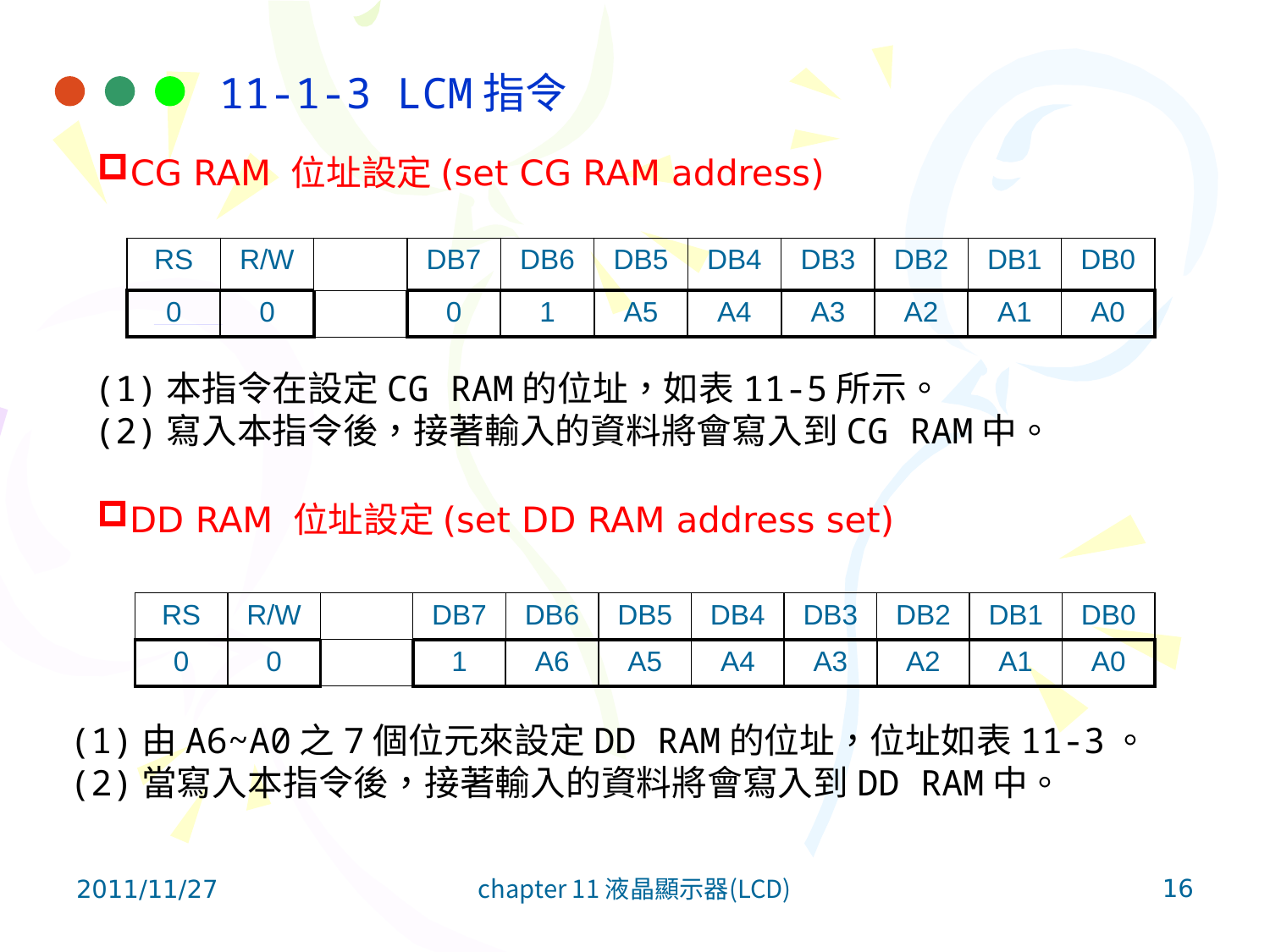

11-1-3 LCM指令

CG RAM 位址設定(set CG RAM address)
| RS | R/W |  | DB7 | DB6 | DB5 | DB4 | DB3 | DB2 | DB1 | DB0 |
| --- | --- | --- | --- | --- | --- | --- | --- | --- | --- | --- |
| 0 | 0 |  | 0 | 1 | A5 | A4 | A3 | A2 | A1 | A0 |

(1)本指令在設定CG RAM的位址，如表11-5所示。
(2)寫入本指令後，接著輸入的資料將會寫入到CG RAM中。

DD RAM 位址設定(set DD RAM address set)

| RS | R/W |  | DB7 | DB6 | DB5 | DB4 | DB3 | DB2 | DB1 | DB0 |
| --- | --- | --- | --- | --- | --- | --- | --- | --- | --- | --- |
| 0 | 0 |  | 1 | A6 | A5 | A4 | A3 | A2 | A1 | A0 |

(1)由A6~A0之7個位元來設定DD RAM的位址，位址如表11-3。
(2)當寫入本指令後，接著輸入的資料將會寫入到DD RAM中。
16
2011/11/27
chapter 11 液晶顯示器(LCD)